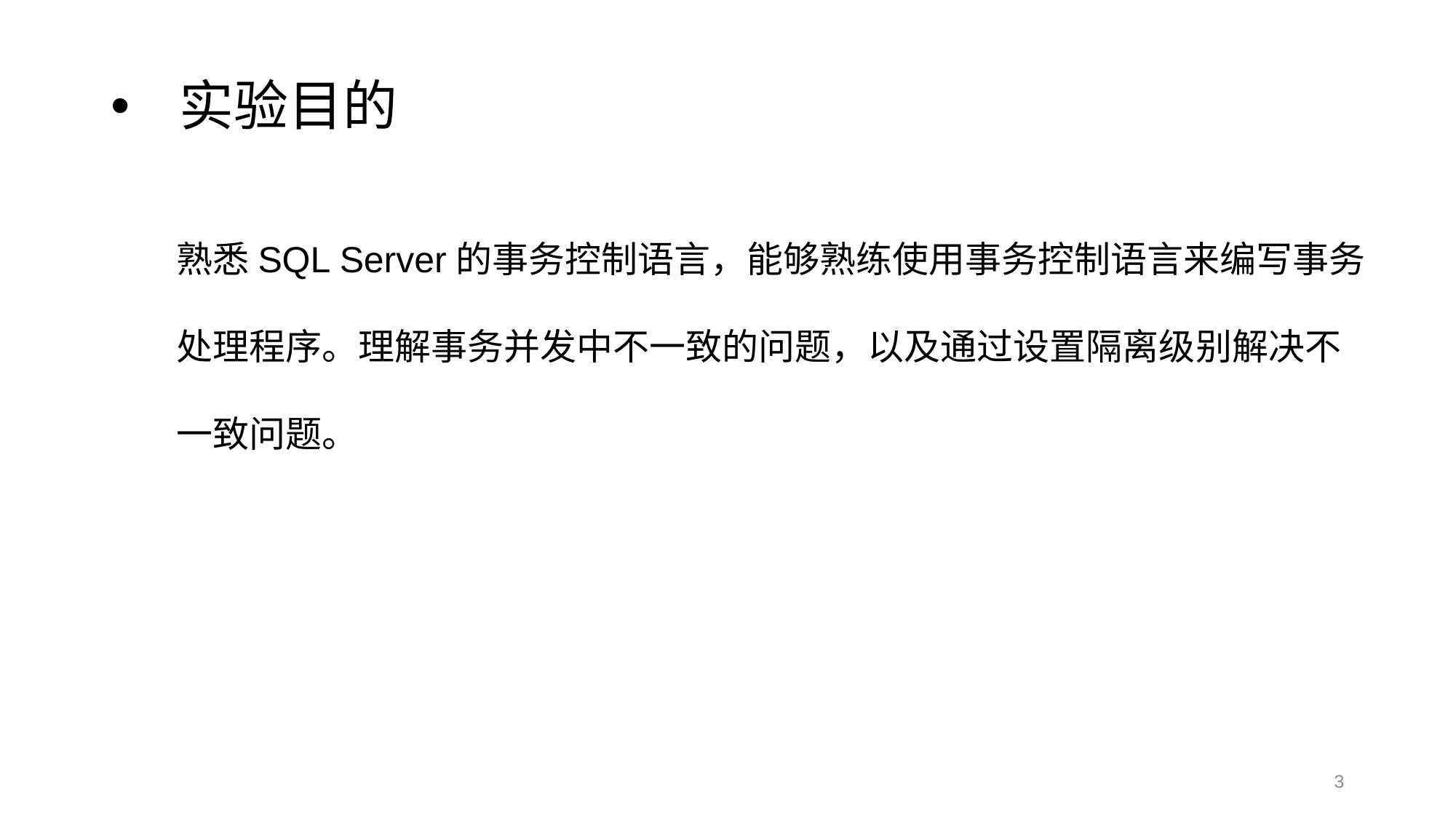

# 实验目的
熟悉SQL Server的事务控制语言，能够熟练使用事务控制语言来编写事务处理程序。理解事务并发中不一致的问题，以及通过设置隔离级别解决不一致问题。

3